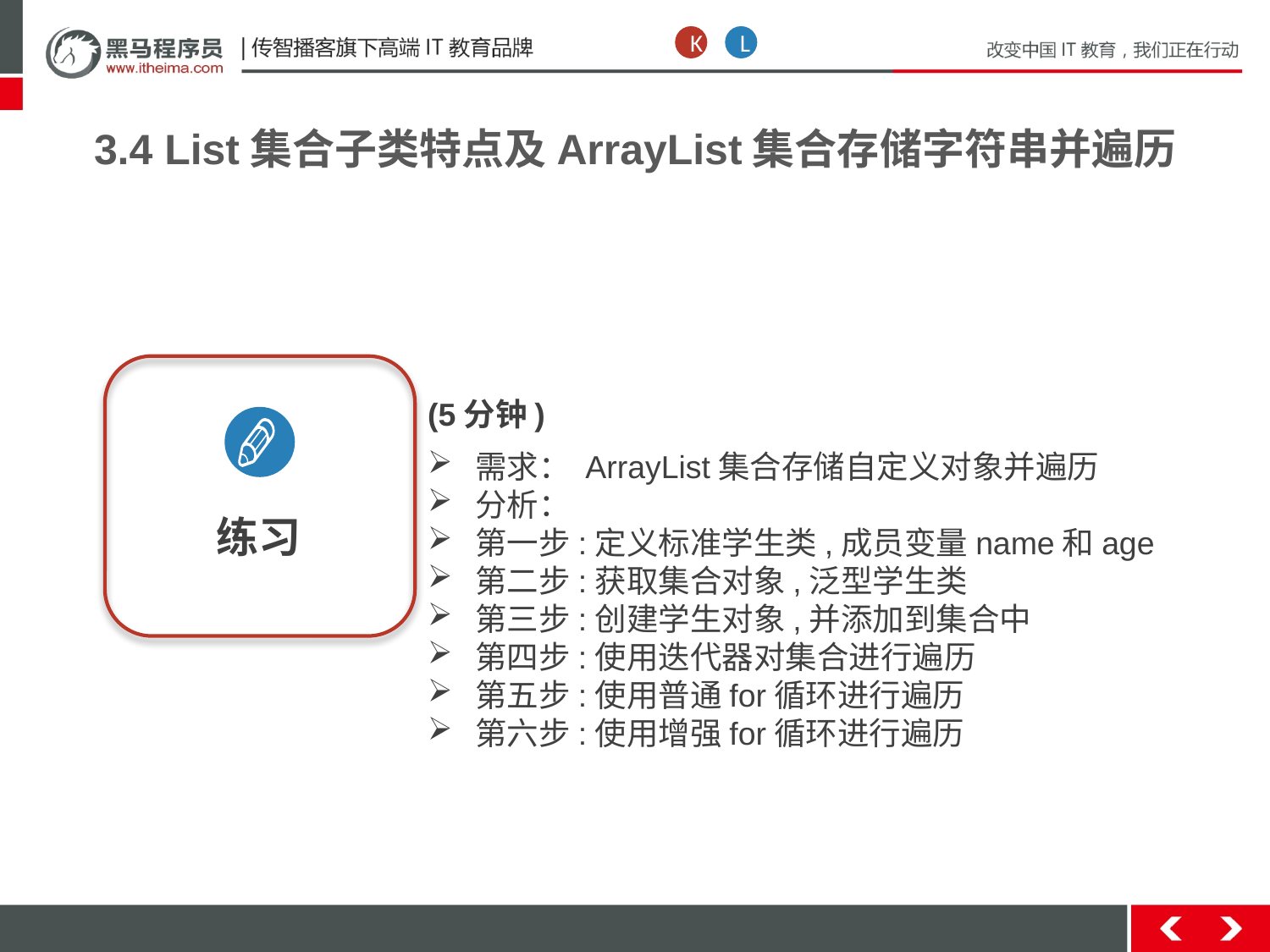

K
L
3.4 List集合子类特点及ArrayList集合存储字符串并遍历

练习
(5分钟)
需求： ArrayList集合存储自定义对象并遍历
分析：
第一步:定义标准学生类,成员变量name和age
第二步:获取集合对象,泛型学生类
第三步:创建学生对象,并添加到集合中
第四步:使用迭代器对集合进行遍历
第五步:使用普通for循环进行遍历
第六步:使用增强for循环进行遍历